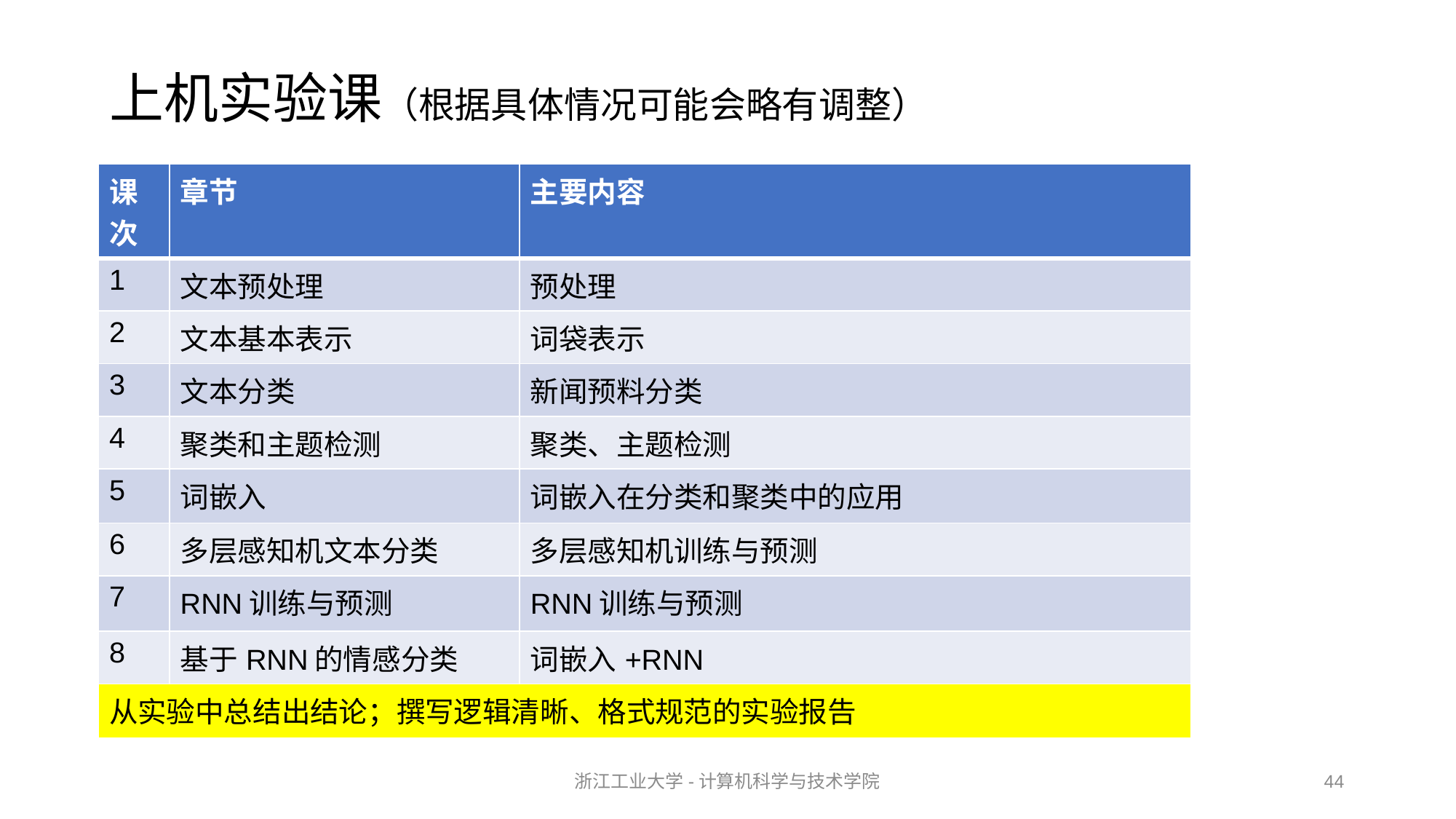

# 上机实验课（根据具体情况可能会略有调整）
| 课次 | 章节 | 主要内容 |
| --- | --- | --- |
| 1 | 文本预处理 | 预处理 |
| 2 | 文本基本表示 | 词袋表示 |
| 3 | 文本分类 | 新闻预料分类 |
| 4 | 聚类和主题检测 | 聚类、主题检测 |
| 5 | 词嵌入 | 词嵌入在分类和聚类中的应用 |
| 6 | 多层感知机文本分类 | 多层感知机训练与预测 |
| 7 | RNN训练与预测 | RNN训练与预测 |
| 8 | 基于RNN的情感分类 | 词嵌入+RNN |
| 从实验中总结出结论；撰写逻辑清晰、格式规范的实验报告 |  |  |
浙江工业大学-计算机科学与技术学院
44